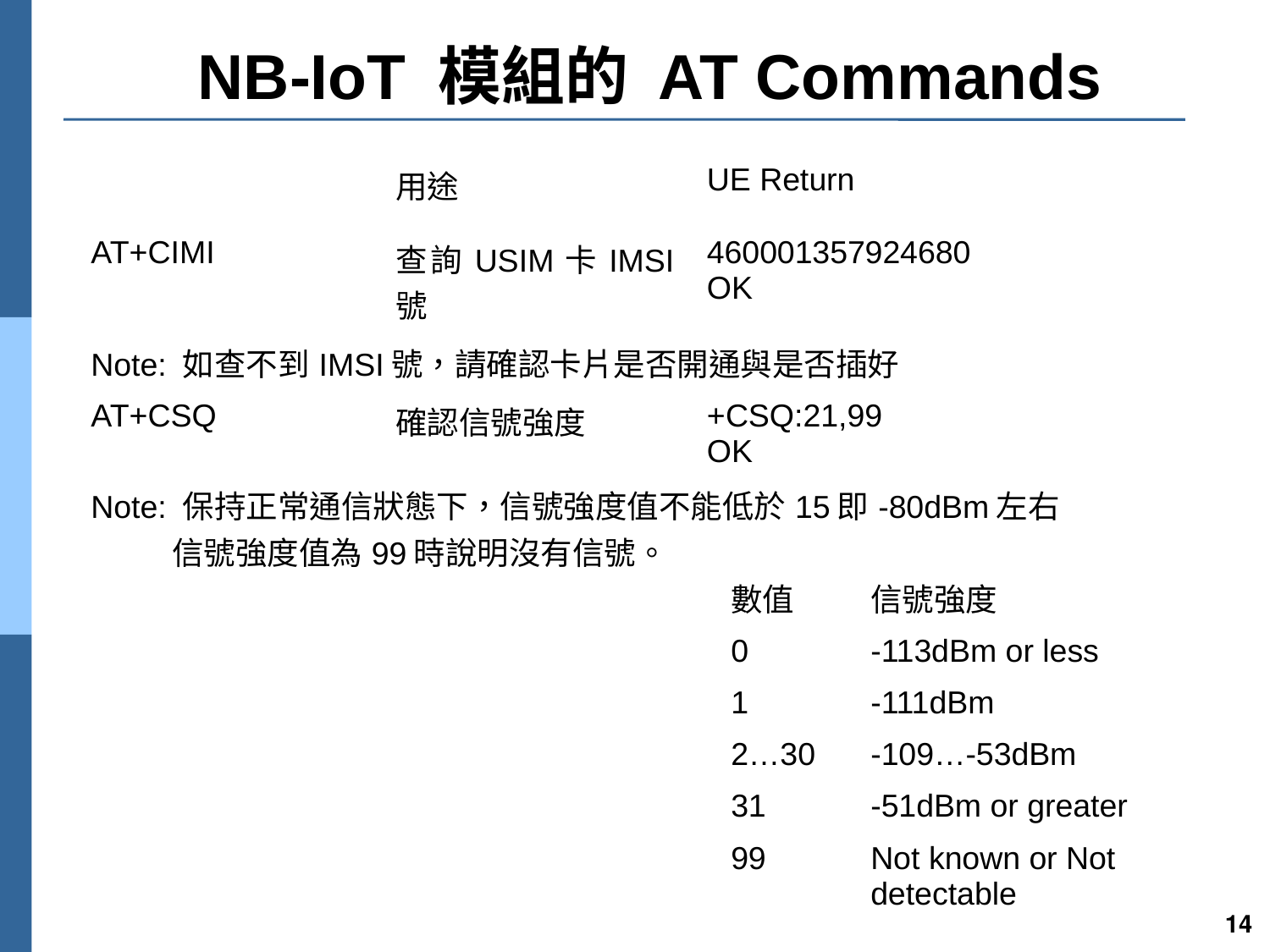

# NB-IoT 模組的 AT Commands
| 指令 | 用途 | UE Return |
| --- | --- | --- |
| AT+CIMI | 查詢USIM卡IMSI號 | 460001357924680 OK |
| Note: 如查不到IMSI號，請確認卡片是否開通與是否插好 |  |  |
| AT+CSQ | 確認信號強度 | +CSQ:21,99 OK |
| Note: 保持正常通信狀態下，信號強度值不能低於15即-80dBm左右 信號強度值為99時說明沒有信號。 |  |  |
| 數值 | 信號強度 |
| --- | --- |
| 0 | -113dBm or less |
| 1 | -111dBm |
| 2…30 | -109…-53dBm |
| 31 | -51dBm or greater |
| 99 | Not known or Not detectable |